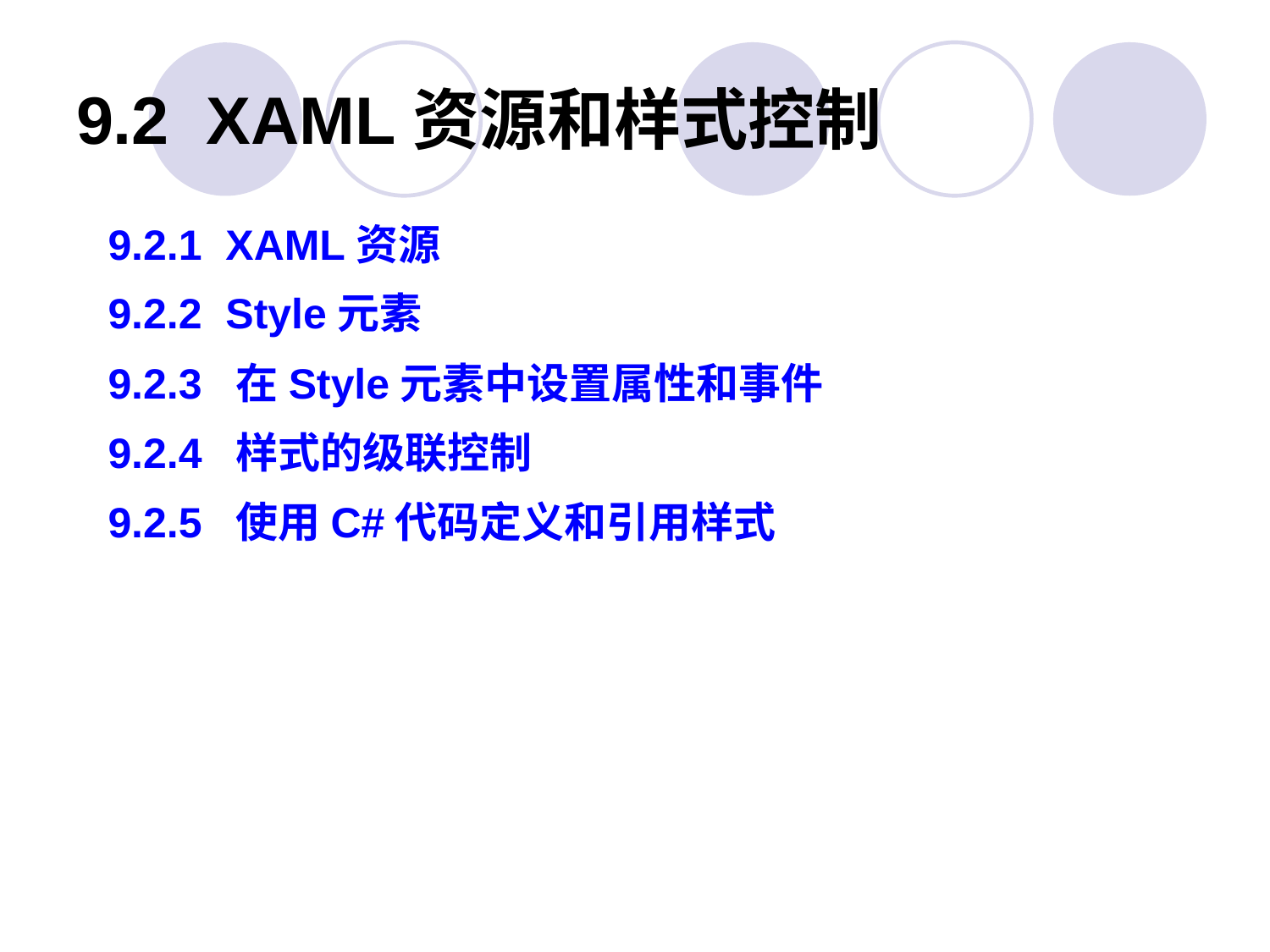

# 9.2  XAML资源和样式控制
9.2.1  XAML资源
9.2.2  Style元素
9.2.3  在Style元素中设置属性和事件
9.2.4  样式的级联控制
9.2.5  使用C#代码定义和引用样式
32